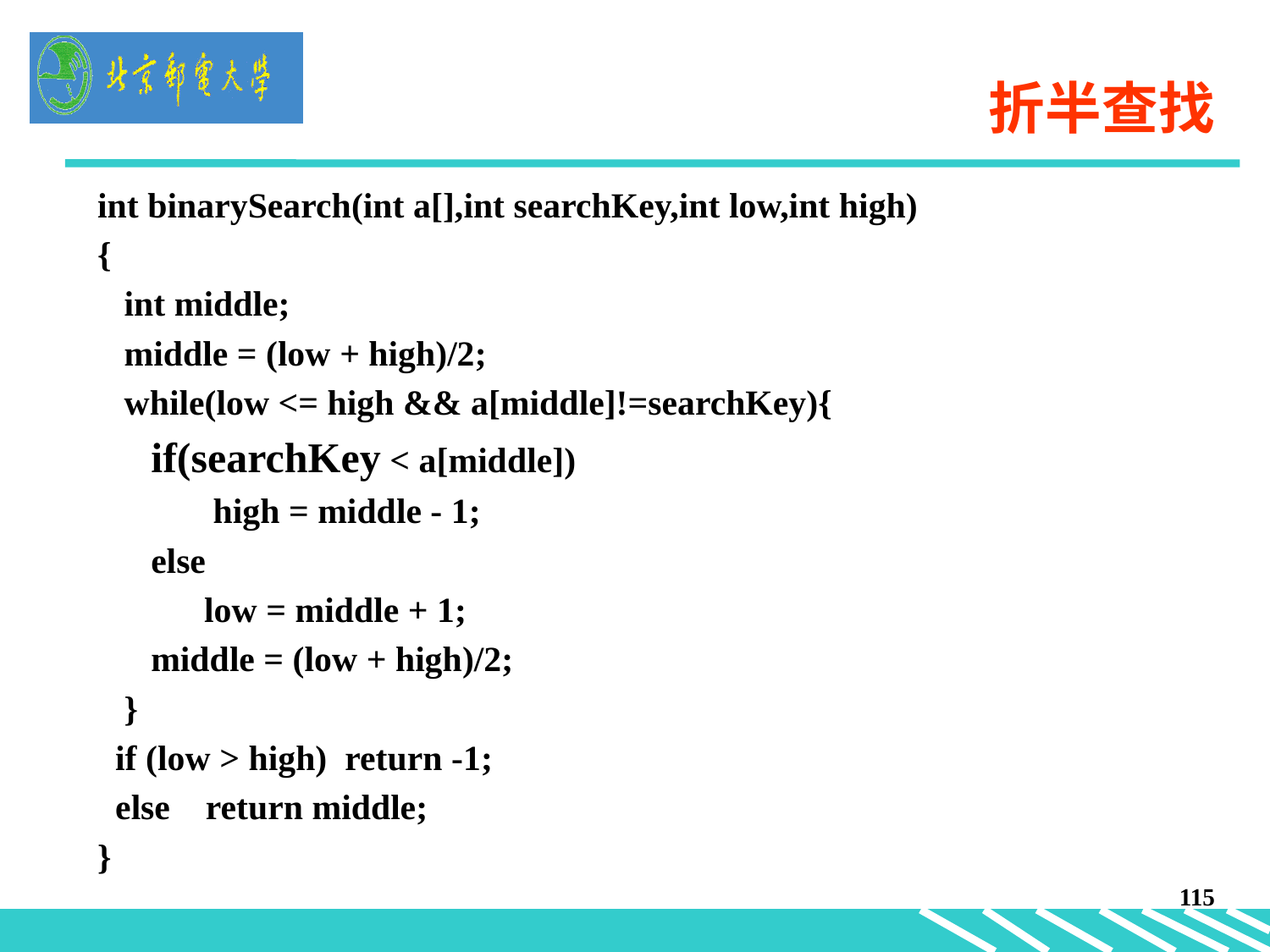

# 折半查找
int binarySearch(int a[],int searchKey,int low,int high)
{
   int middle;
   middle = (low + high)/2;
   while(low <= high && a[middle]!=searchKey){
      if(searchKey < a[middle])
             high = middle - 1;
      else
            low = middle + 1;
      middle = (low + high)/2;
   }
  if (low > high)  return -1;
  else    return middle;
}
115